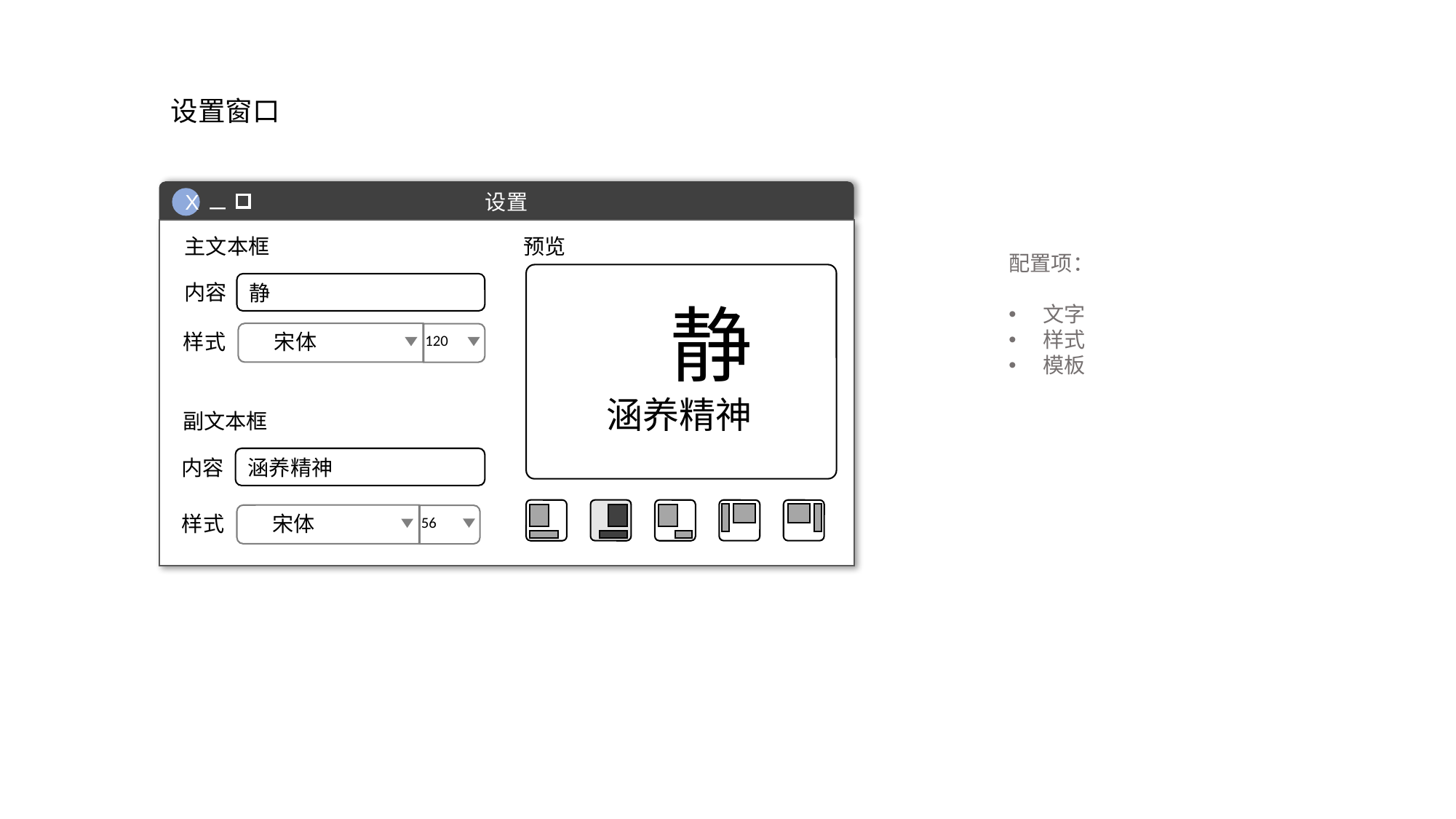

设置窗口
_
设置
X

ge ge 表
主文本框
预览
配置项：

文字
样式
模板

内容
静
静
涵养精神
样式

宋体
120

副文本框
涵养精神
内容

样式

宋体
56